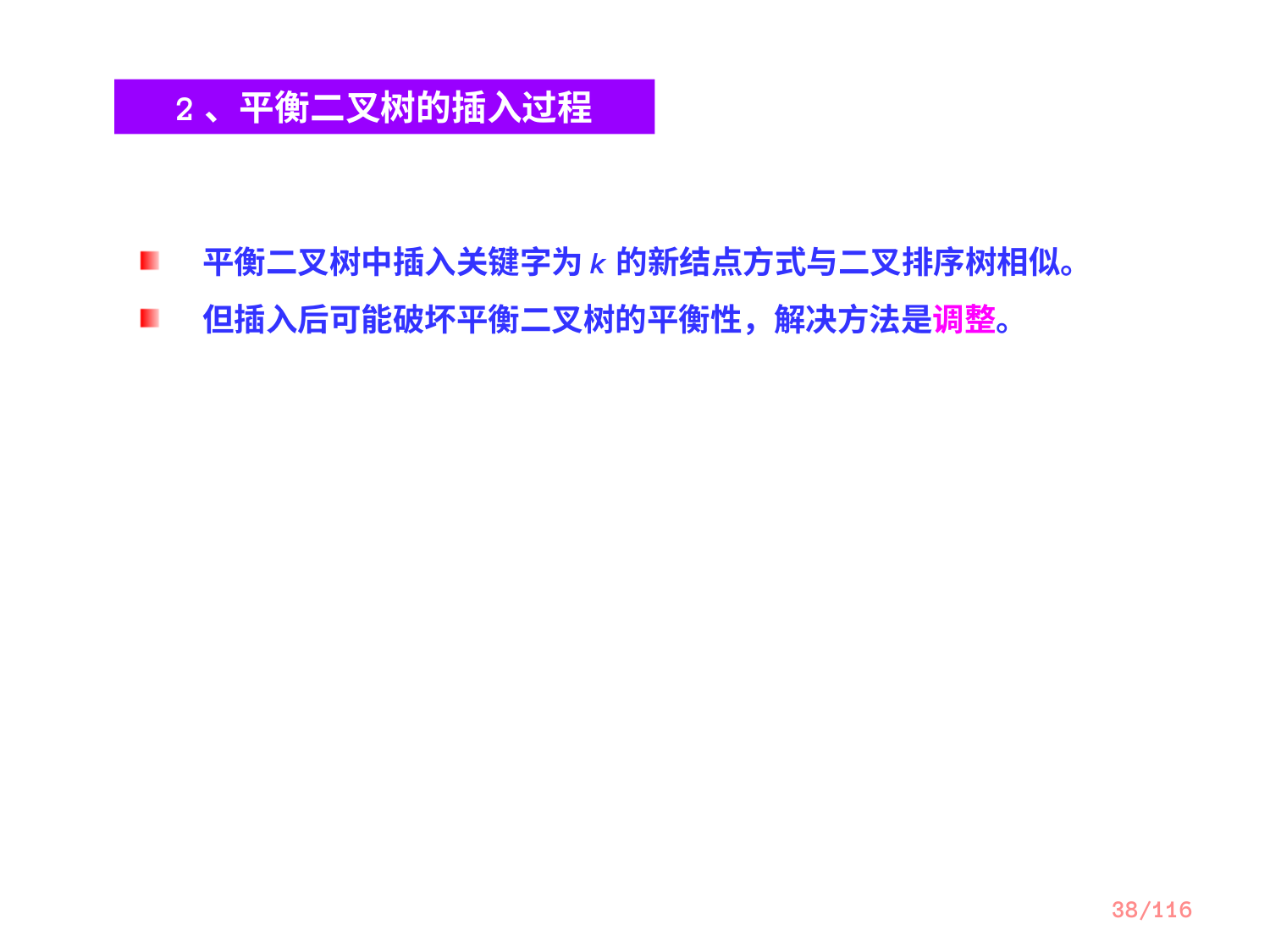

2、平衡二叉树的插入过程
平衡二叉树中插入关键字为k的新结点方式与二叉排序树相似。
但插入后可能破坏平衡二叉树的平衡性，解决方法是调整。
38/116